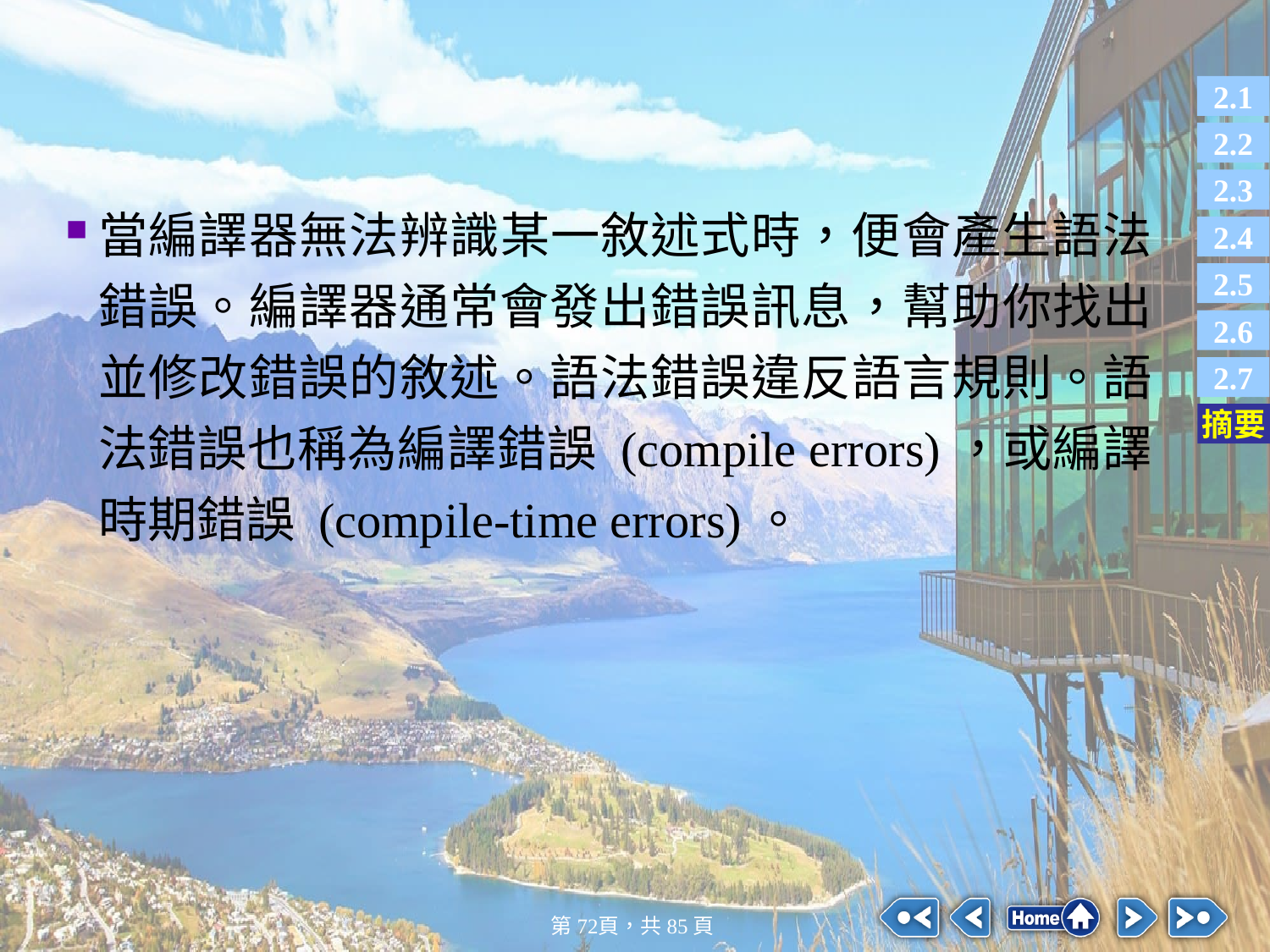

#
當編譯器無法辨識某一敘述式時，便會產生語法錯誤。編譯器通常會發出錯誤訊息，幫助你找出並修改錯誤的敘述。語法錯誤違反語言規則。語法錯誤也稱為編譯錯誤 (compile errors)，或編譯時期錯誤 (compile-time errors)。